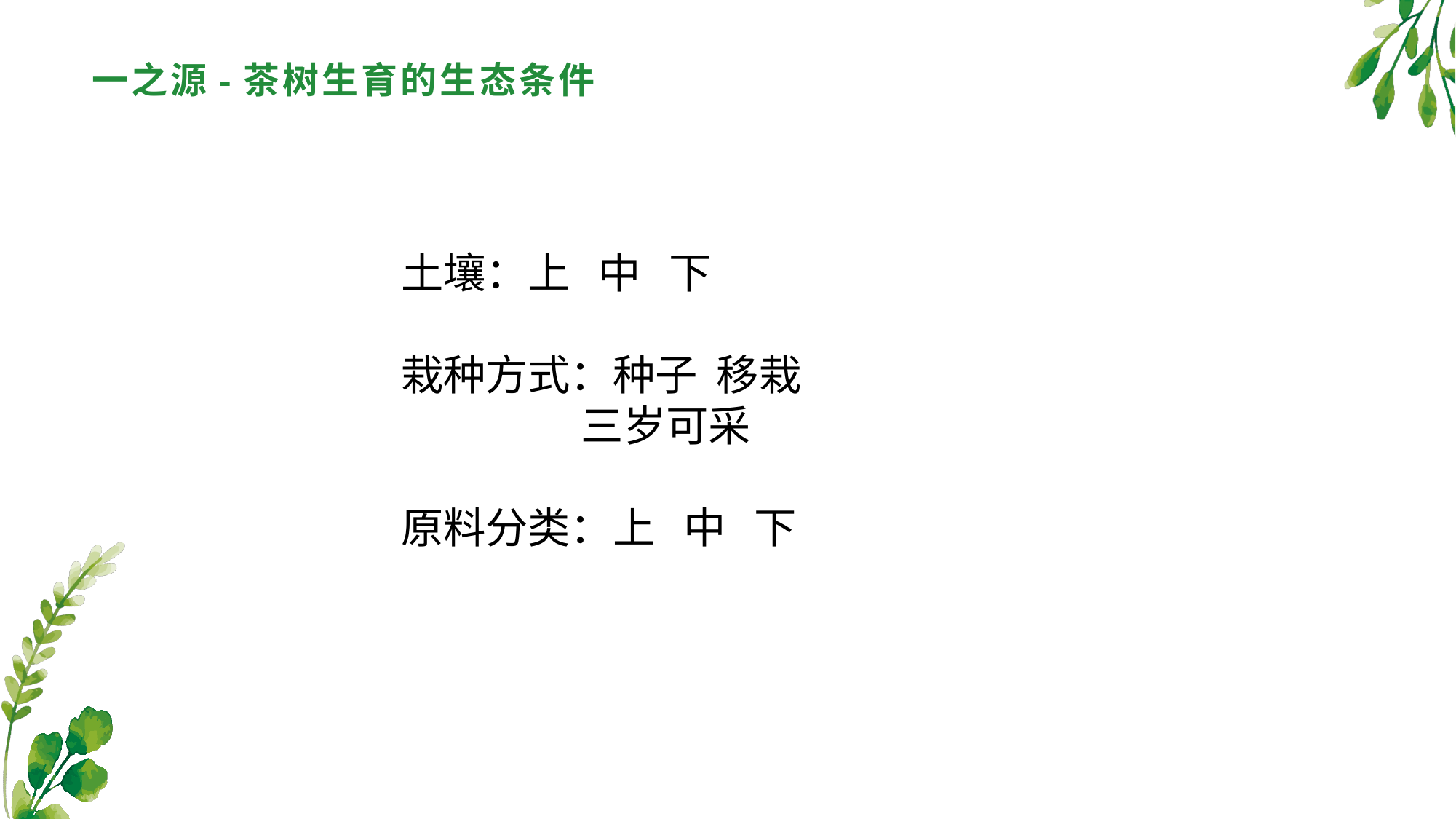

# 一之源-茶树生育的生态条件
土壤：上   中   下

栽种方式：种子  移栽
                  三岁可采

原料分类：上   中   下